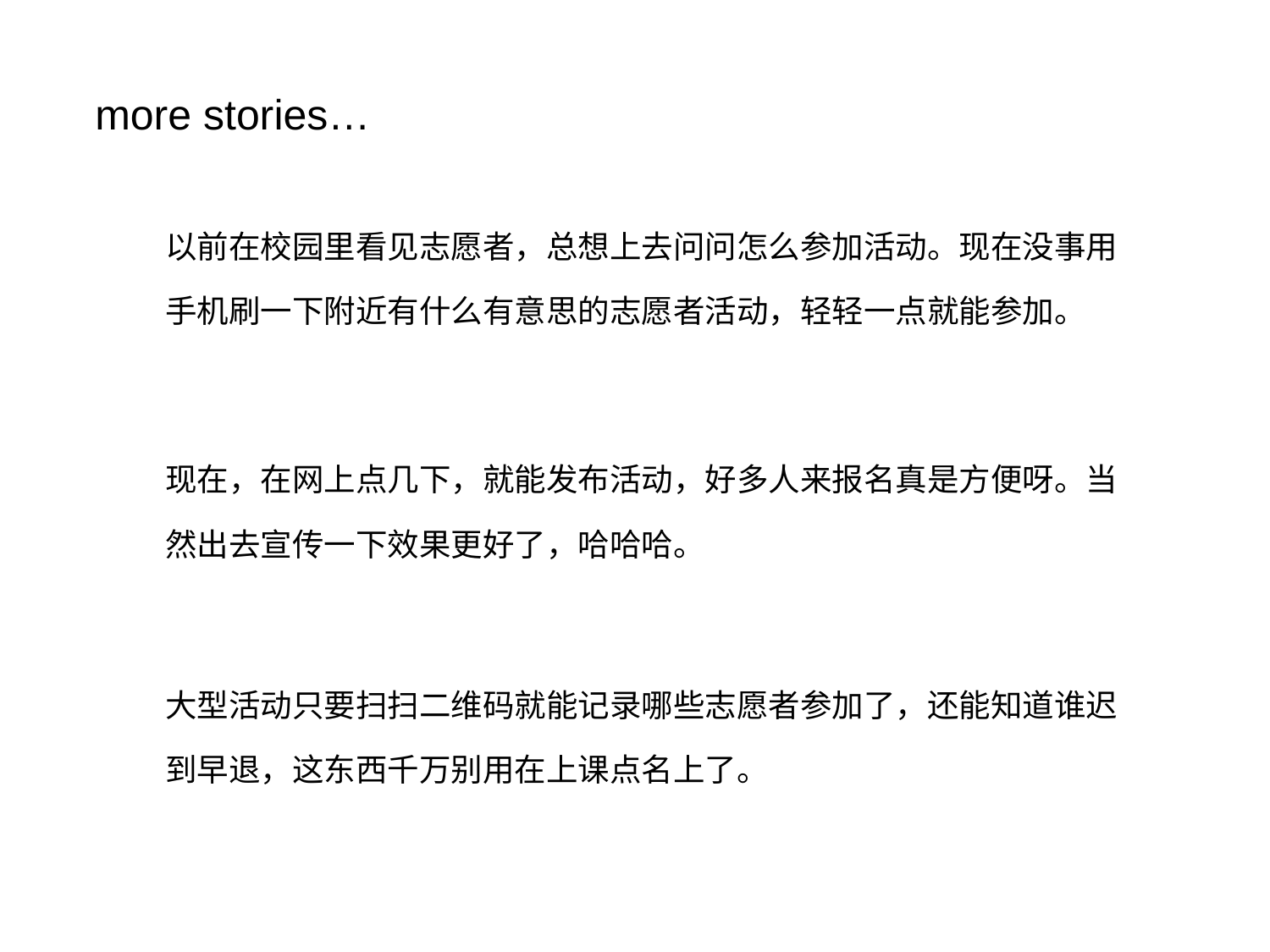

more stories…
以前在校园里看见志愿者，总想上去问问怎么参加活动。现在没事用手机刷一下附近有什么有意思的志愿者活动，轻轻一点就能参加。
现在，在网上点几下，就能发布活动，好多人来报名真是方便呀。当然出去宣传一下效果更好了，哈哈哈。
大型活动只要扫扫二维码就能记录哪些志愿者参加了，还能知道谁迟到早退，这东西千万别用在上课点名上了。